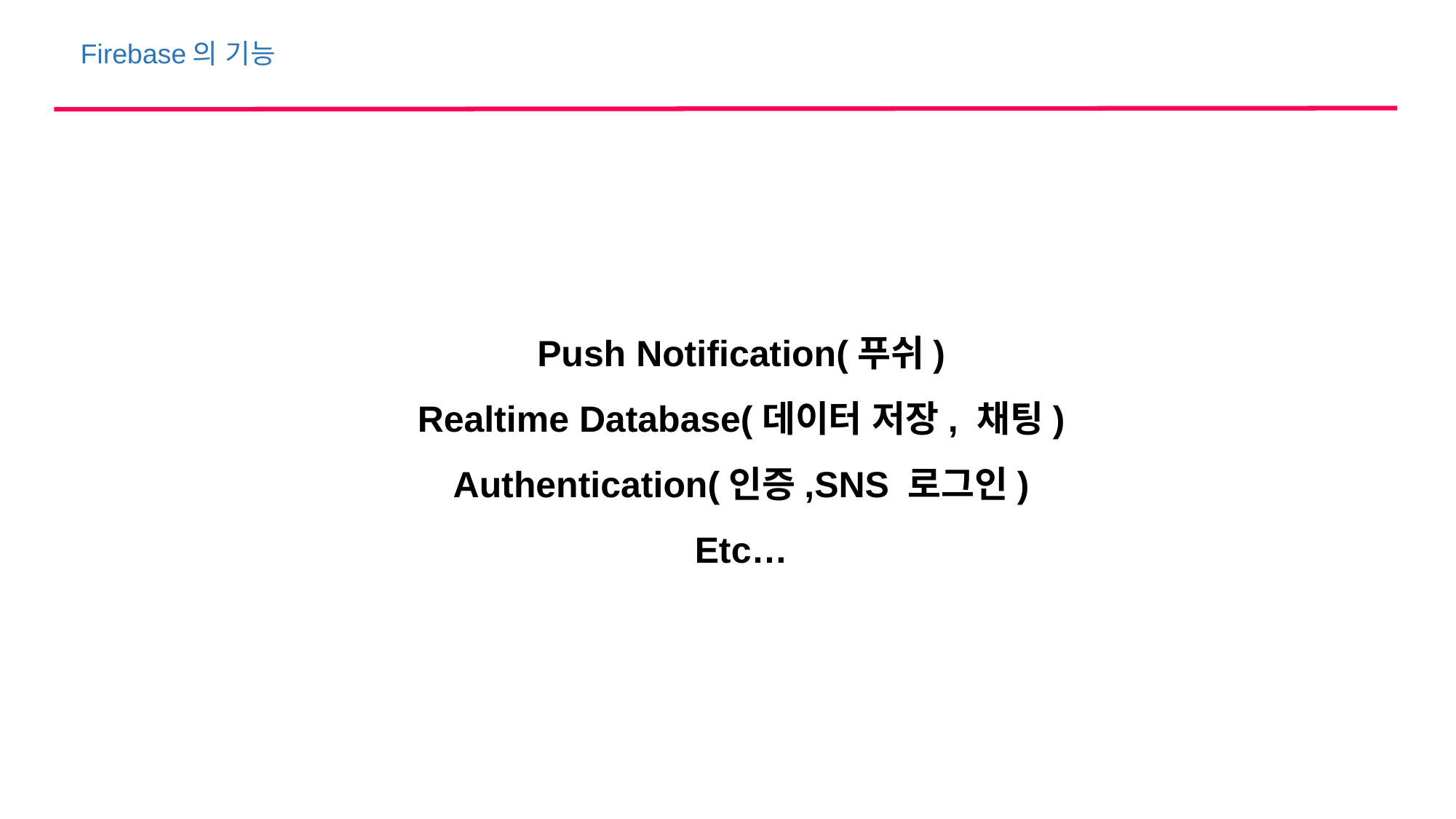

Firebase의 기능
Push Notification(푸쉬)
Realtime Database(데이터 저장, 채팅)
Authentication(인증,SNS 로그인)
Etc…